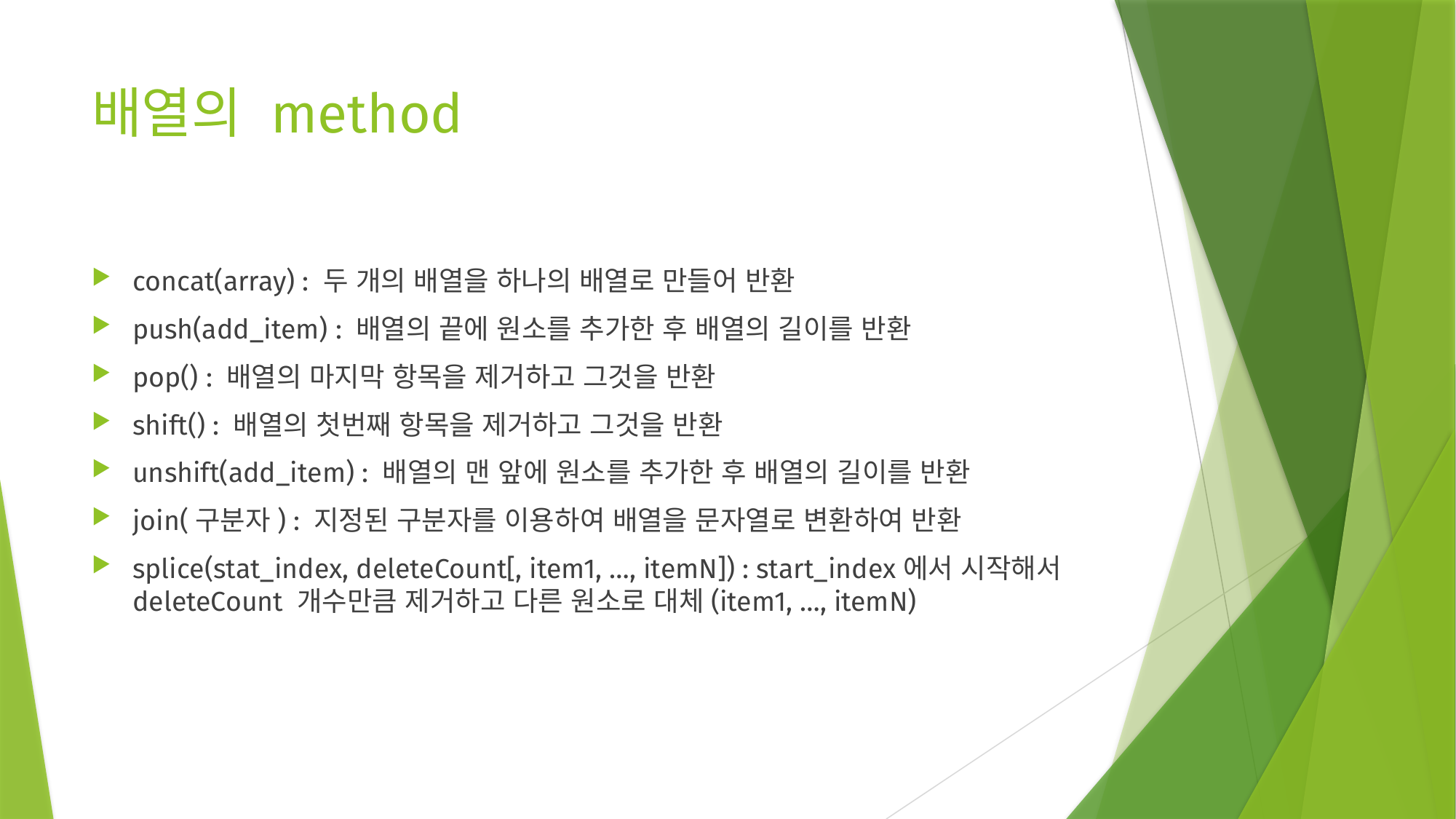

# 배열의 method
concat(array) : 두 개의 배열을 하나의 배열로 만들어 반환
push(add_item) : 배열의 끝에 원소를 추가한 후 배열의 길이를 반환
pop() : 배열의 마지막 항목을 제거하고 그것을 반환
shift() : 배열의 첫번째 항목을 제거하고 그것을 반환
unshift(add_item) : 배열의 맨 앞에 원소를 추가한 후 배열의 길이를 반환
join(구분자) : 지정된 구분자를 이용하여 배열을 문자열로 변환하여 반환
splice(stat_index, deleteCount[, item1, …, itemN]) : start_index에서 시작해서 deleteCount 개수만큼 제거하고 다른 원소로 대체(item1, …, itemN)